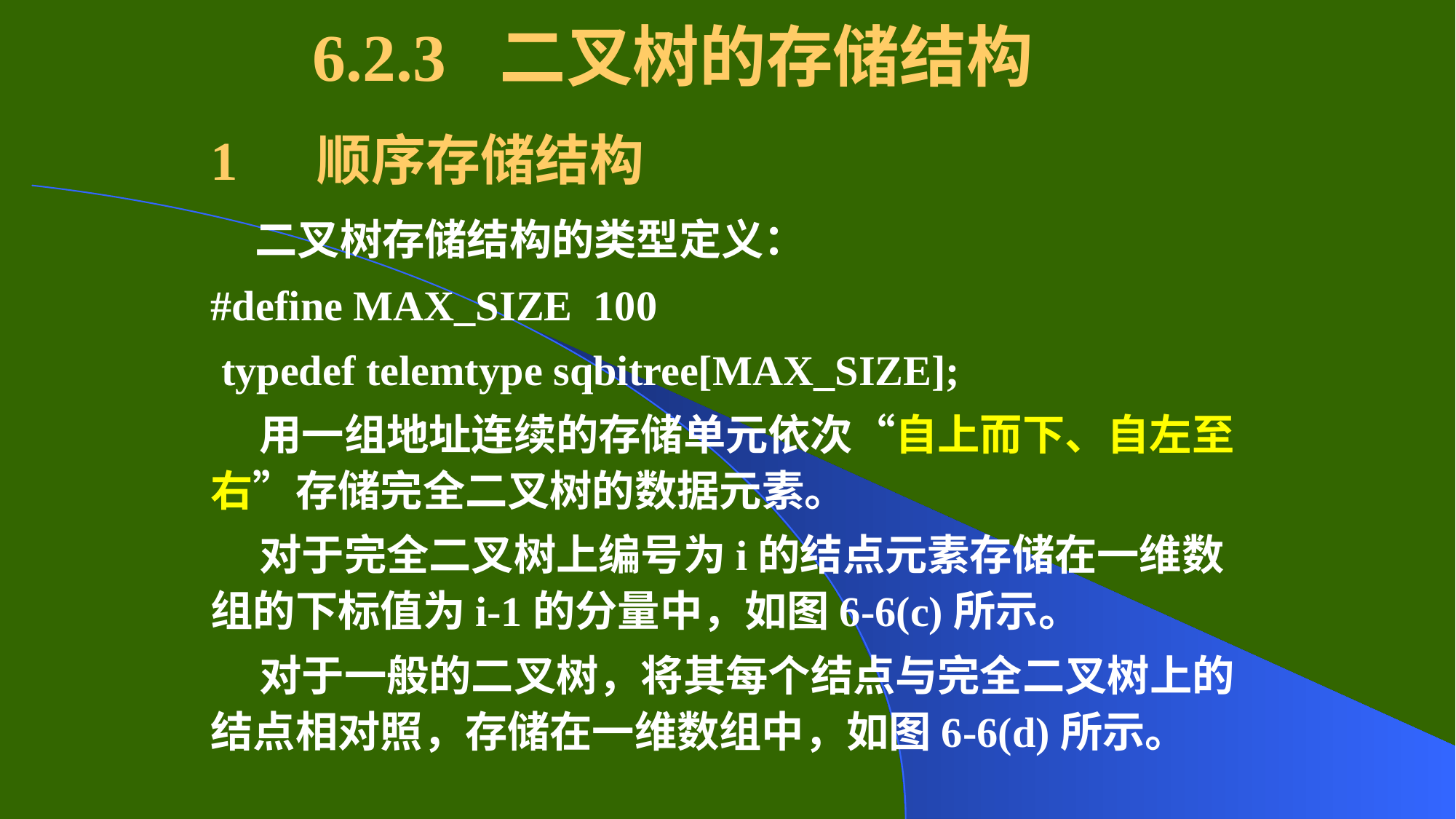

# 6.2.3  二叉树的存储结构
1  顺序存储结构
   二叉树存储结构的类型定义：
#define MAX_SIZE  100
 typedef telemtype sqbitree[MAX_SIZE];
    用一组地址连续的存储单元依次“自上而下、自左至右”存储完全二叉树的数据元素。
    对于完全二叉树上编号为i的结点元素存储在一维数组的下标值为i-1的分量中，如图6-6(c)所示。
    对于一般的二叉树，将其每个结点与完全二叉树上的结点相对照，存储在一维数组中，如图6-6(d)所示。